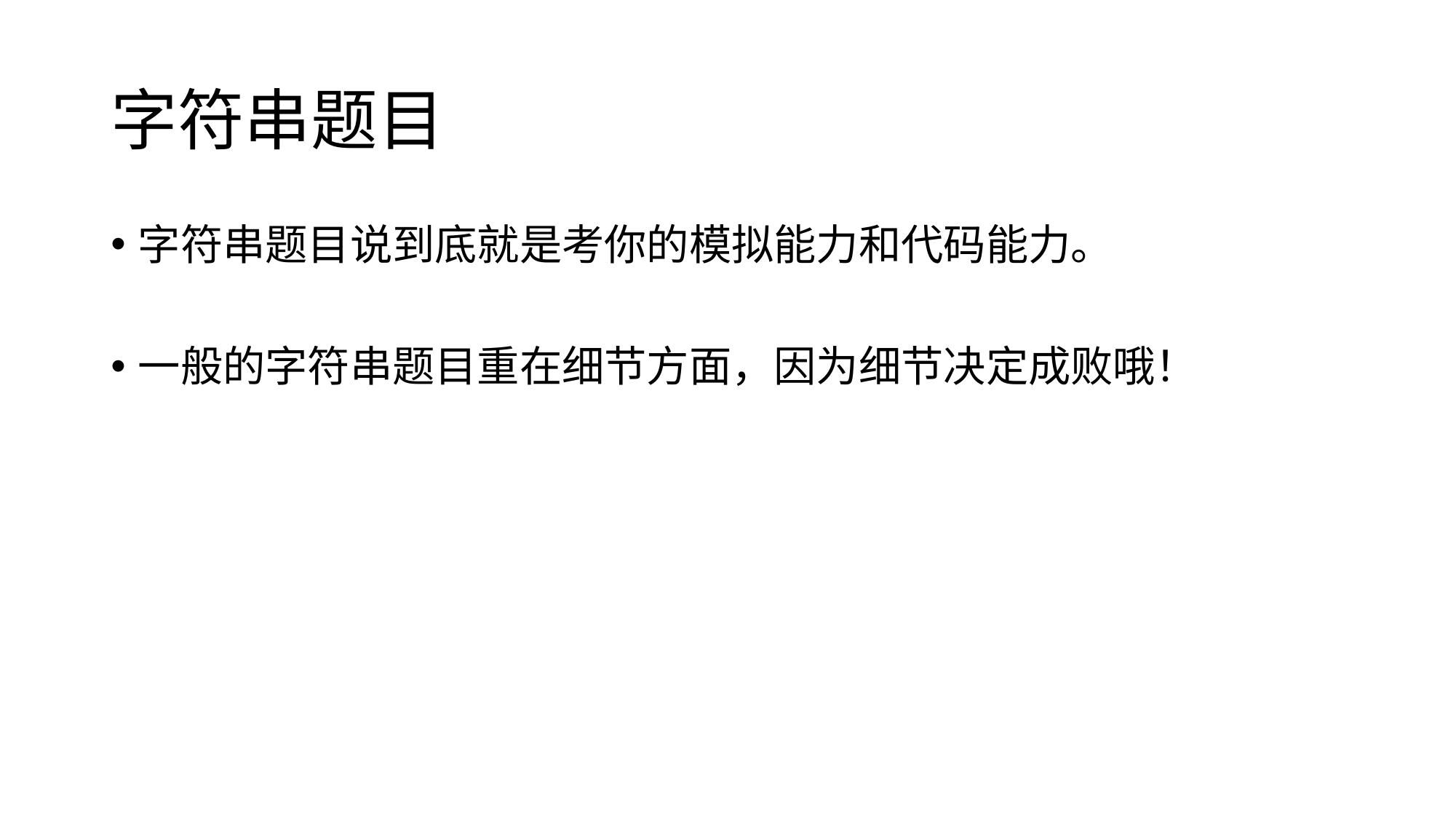

# 字符串题目
字符串题目说到底就是考你的模拟能力和代码能力。

一般的字符串题目重在细节方面，因为细节决定成败哦！